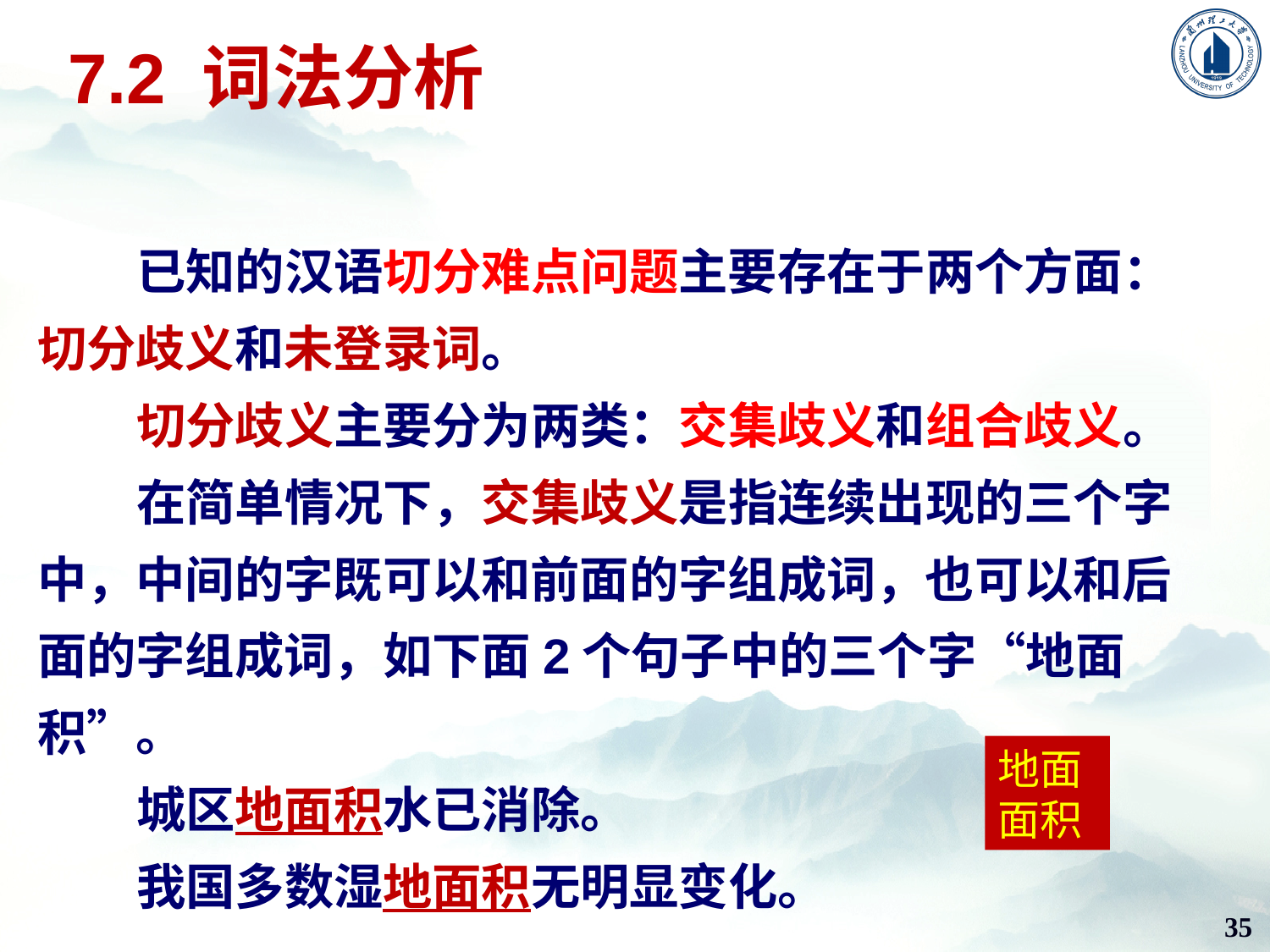

7.2 词法分析
已知的汉语切分难点问题主要存在于两个方面：切分歧义和未登录词。
切分歧义主要分为两类：交集歧义和组合歧义。
在简单情况下，交集歧义是指连续出现的三个字中，中间的字既可以和前面的字组成词，也可以和后面的字组成词，如下面2个句子中的三个字“地面积”。
城区地面积水已消除。
我国多数湿地面积无明显变化。

地面
面积
35